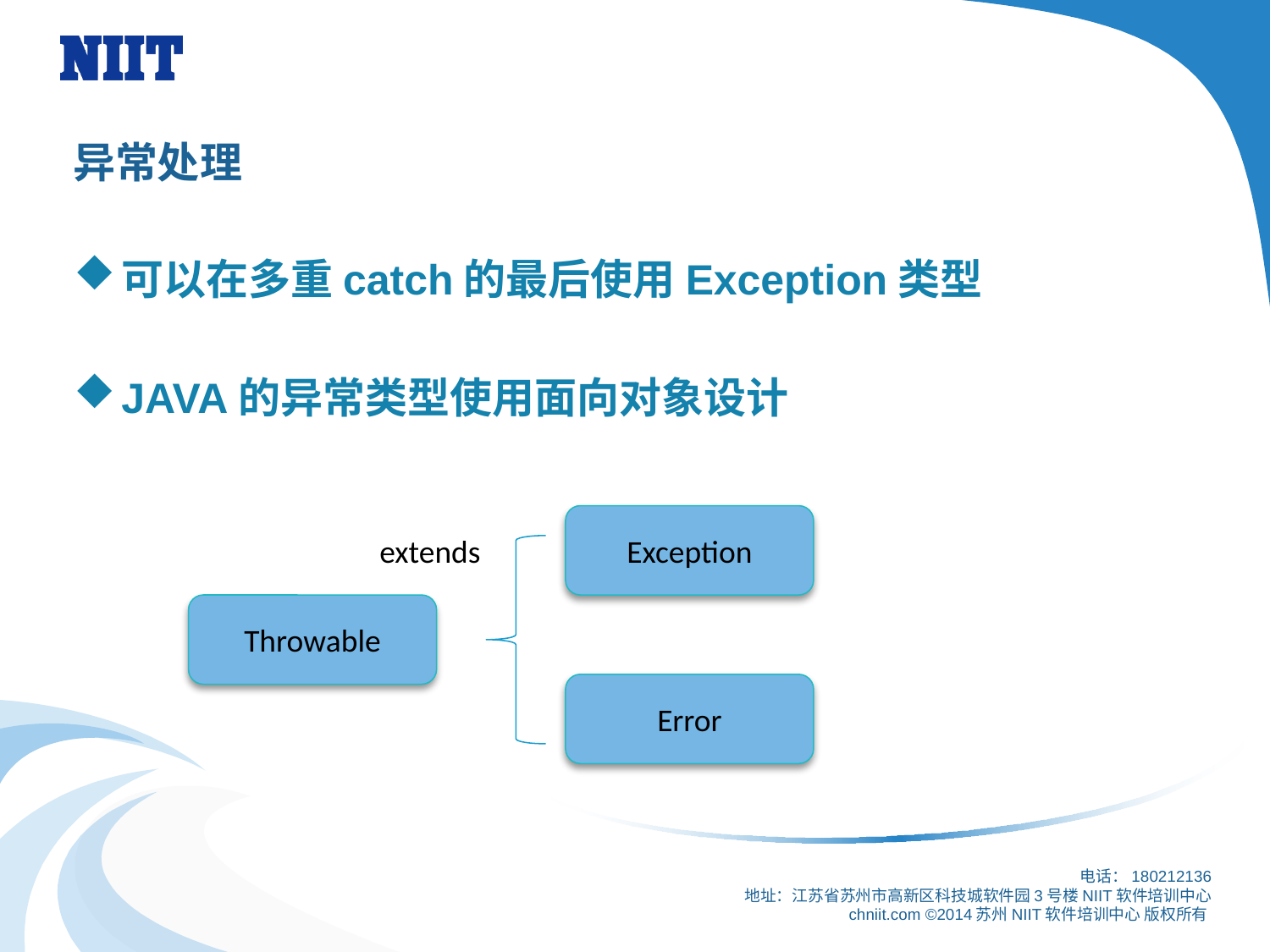

# 异常处理
可以在多重catch的最后使用Exception类型

JAVA的异常类型使用面向对象设计

Exception
extends

Throwable
Error